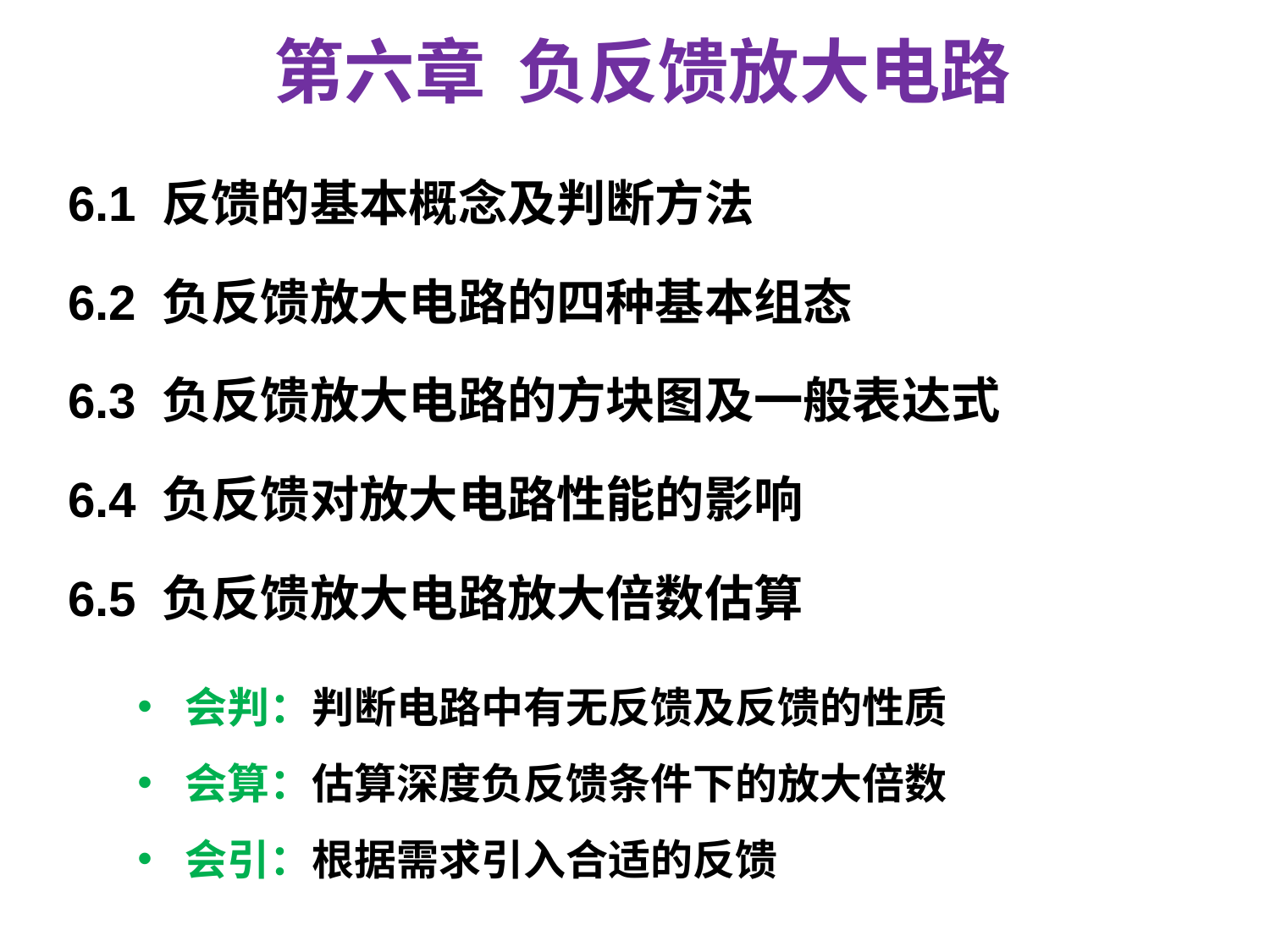

第六章  负反馈放大电路
6.1 反馈的基本概念及判断方法
6.2 负反馈放大电路的四种基本组态
6.3 负反馈放大电路的方块图及一般表达式
6.4 负反馈对放大电路性能的影响
6.5 负反馈放大电路放大倍数估算

会判：判断电路中有无反馈及反馈的性质
会算：估算深度负反馈条件下的放大倍数
会引：根据需求引入合适的反馈